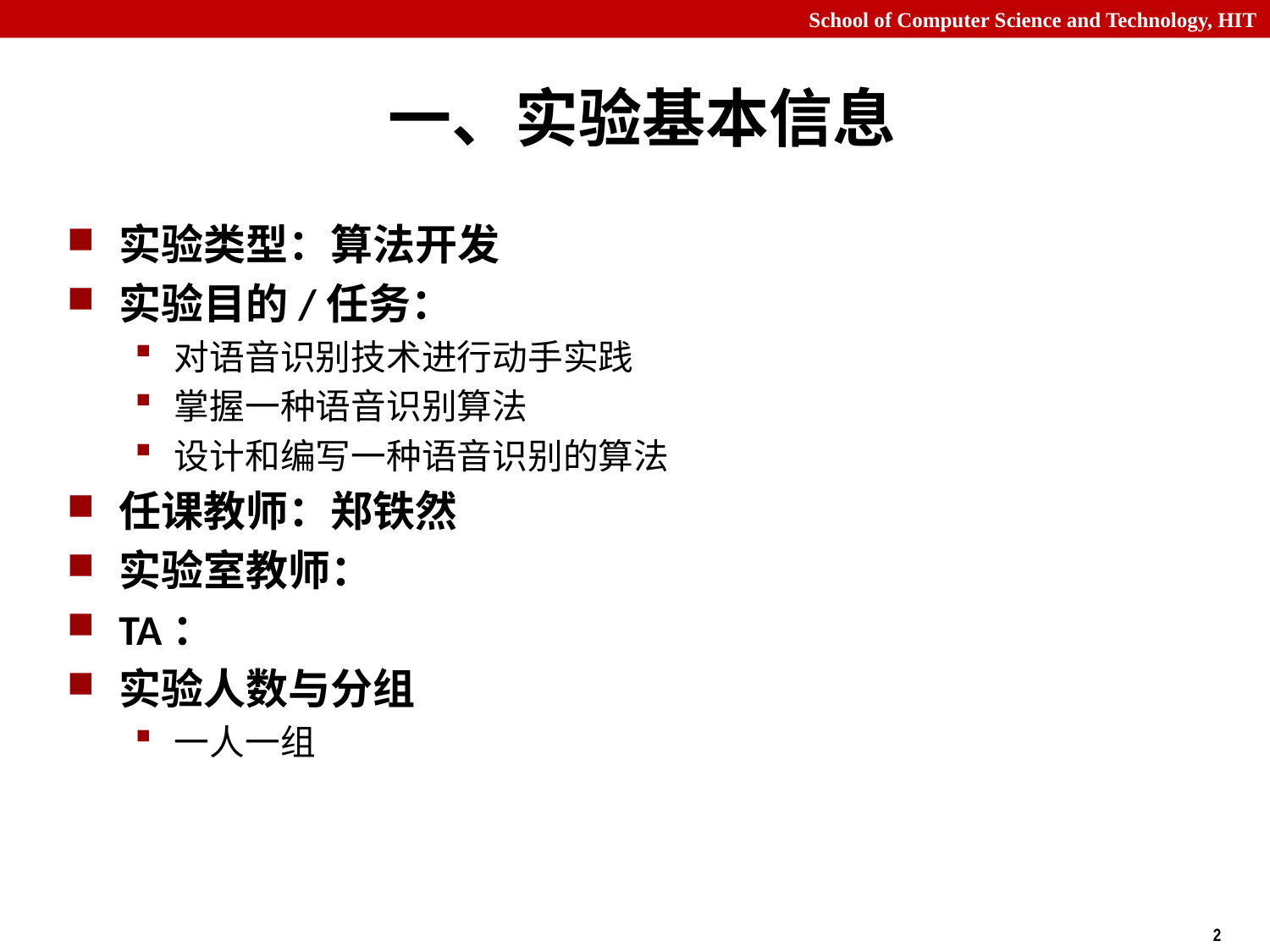

# 一、实验基本信息
实验类型：算法开发
实验目的/任务：
对语音识别技术进行动手实践
掌握一种语音识别算法
设计和编写一种语音识别的算法
任课教师：郑铁然
实验室教师：
TA：
实验人数与分组
一人一组